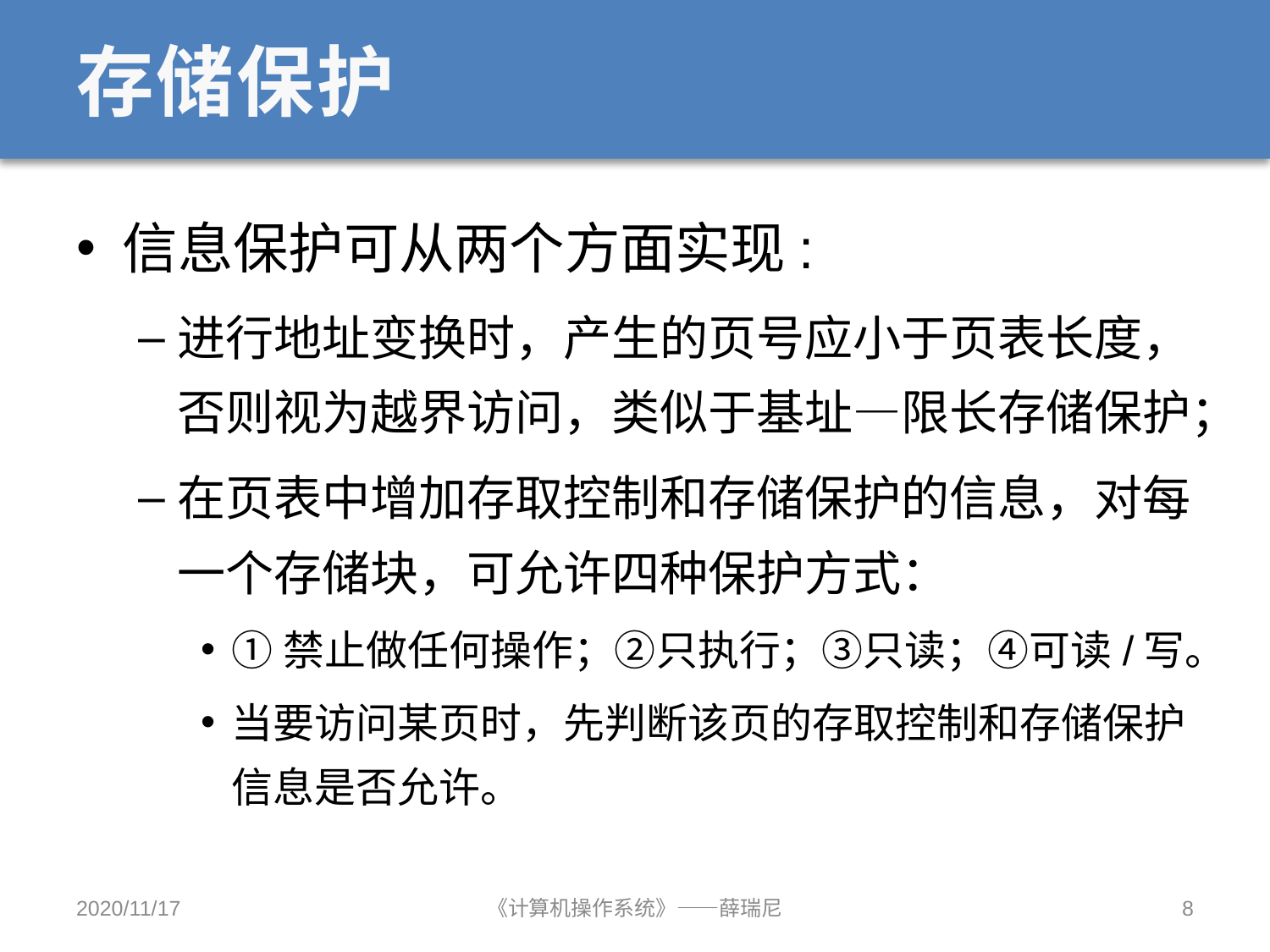

# 存储保护
信息保护可从两个方面实现:
进行地址变换时，产生的页号应小于页表长度，否则视为越界访问，类似于基址—限长存储保护；
在页表中增加存取控制和存储保护的信息，对每一个存储块，可允许四种保护方式：
①禁止做任何操作；②只执行；③只读；④可读/写。
当要访问某页时，先判断该页的存取控制和存储保护信息是否允许。
2020/11/17
《计算机操作系统》——薛瑞尼
8